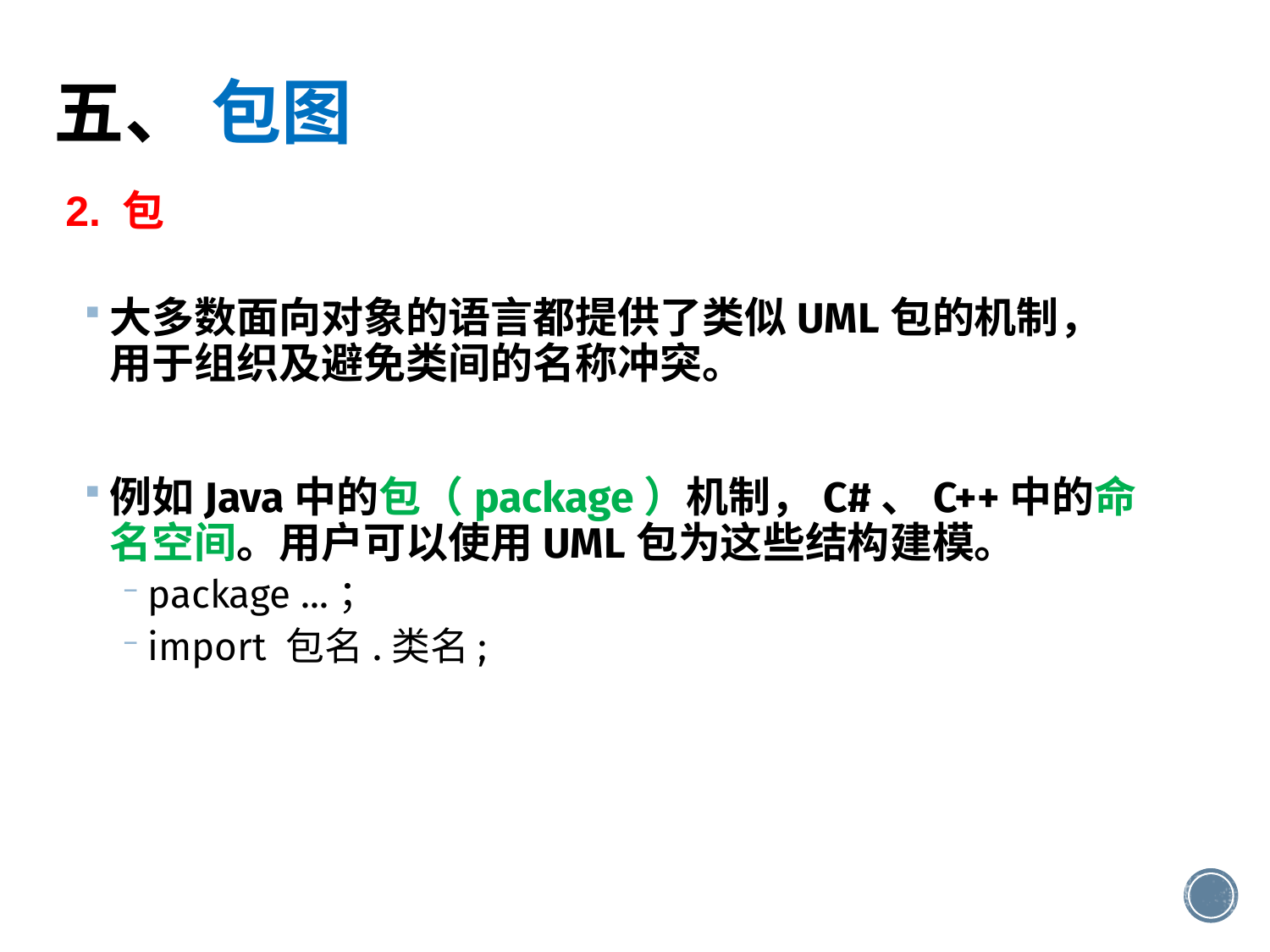

五、 包图
2. 包
大多数面向对象的语言都提供了类似UML包的机制，用于组织及避免类间的名称冲突。

例如Java中的包（package）机制，C#、C++中的命名空间。用户可以使用UML包为这些结构建模。
package ...；
import 包名.类名;